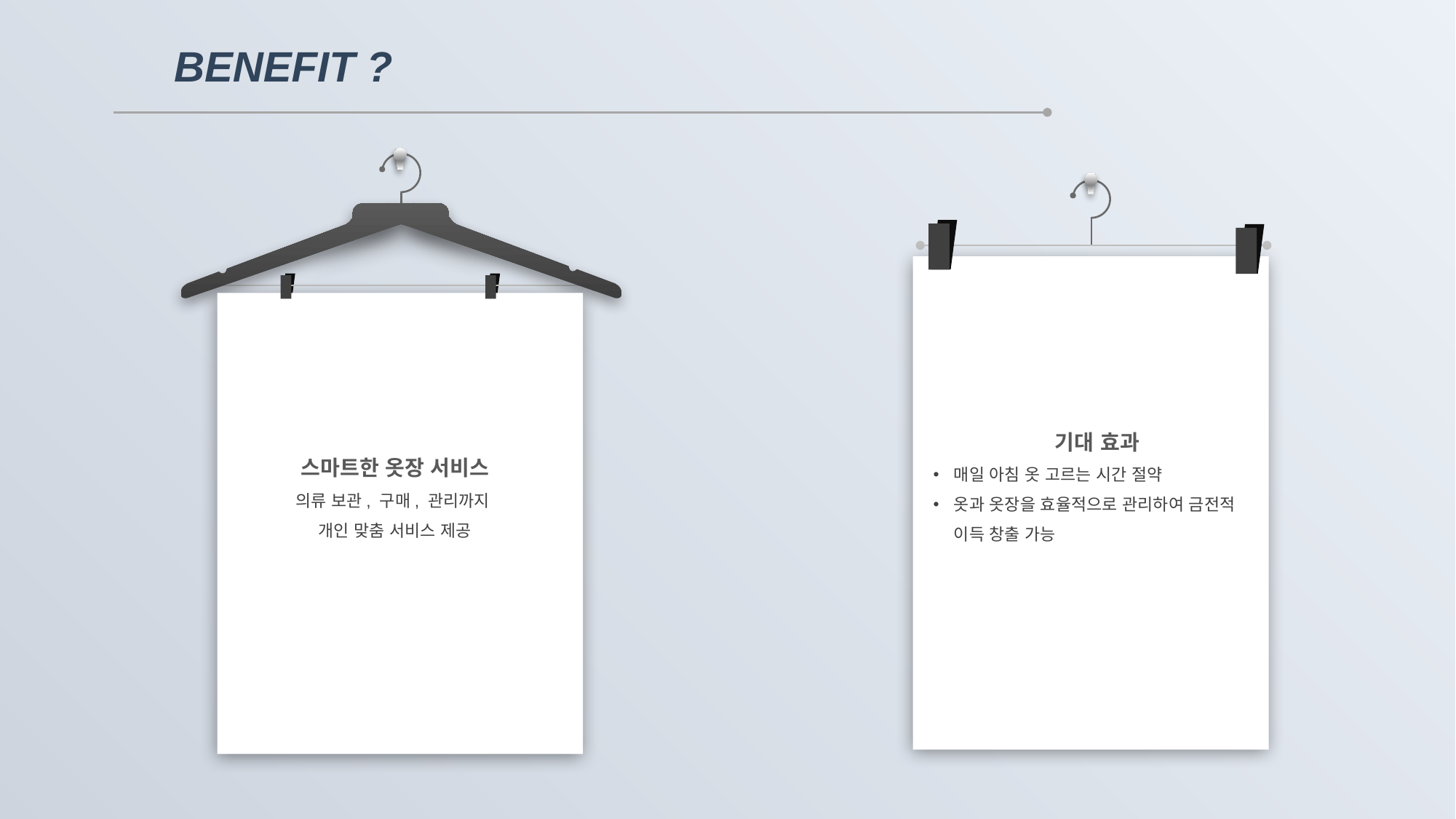

BENEFIT ?

기대 효과
매일 아침 옷 고르는 시간 절약
옷과 옷장을 효율적으로 관리하여 금전적 이득 창출 가능
스마트한 옷장 서비스
의류 보관, 구매, 관리까지
개인 맞춤 서비스 제공